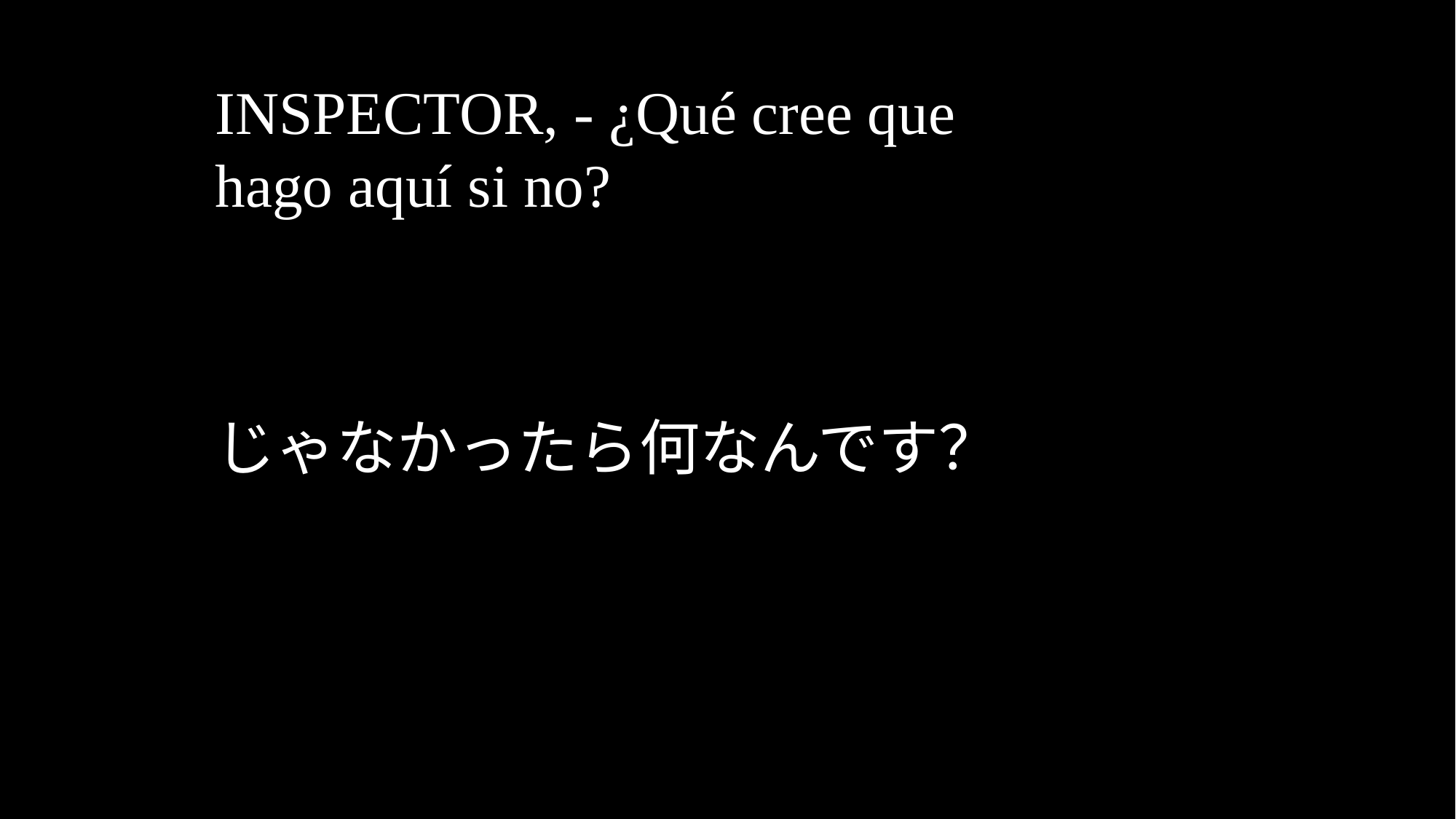

INSPECTOR, - ¿Qué cree que hago aquí si no?

じゃなかったら何なんです？